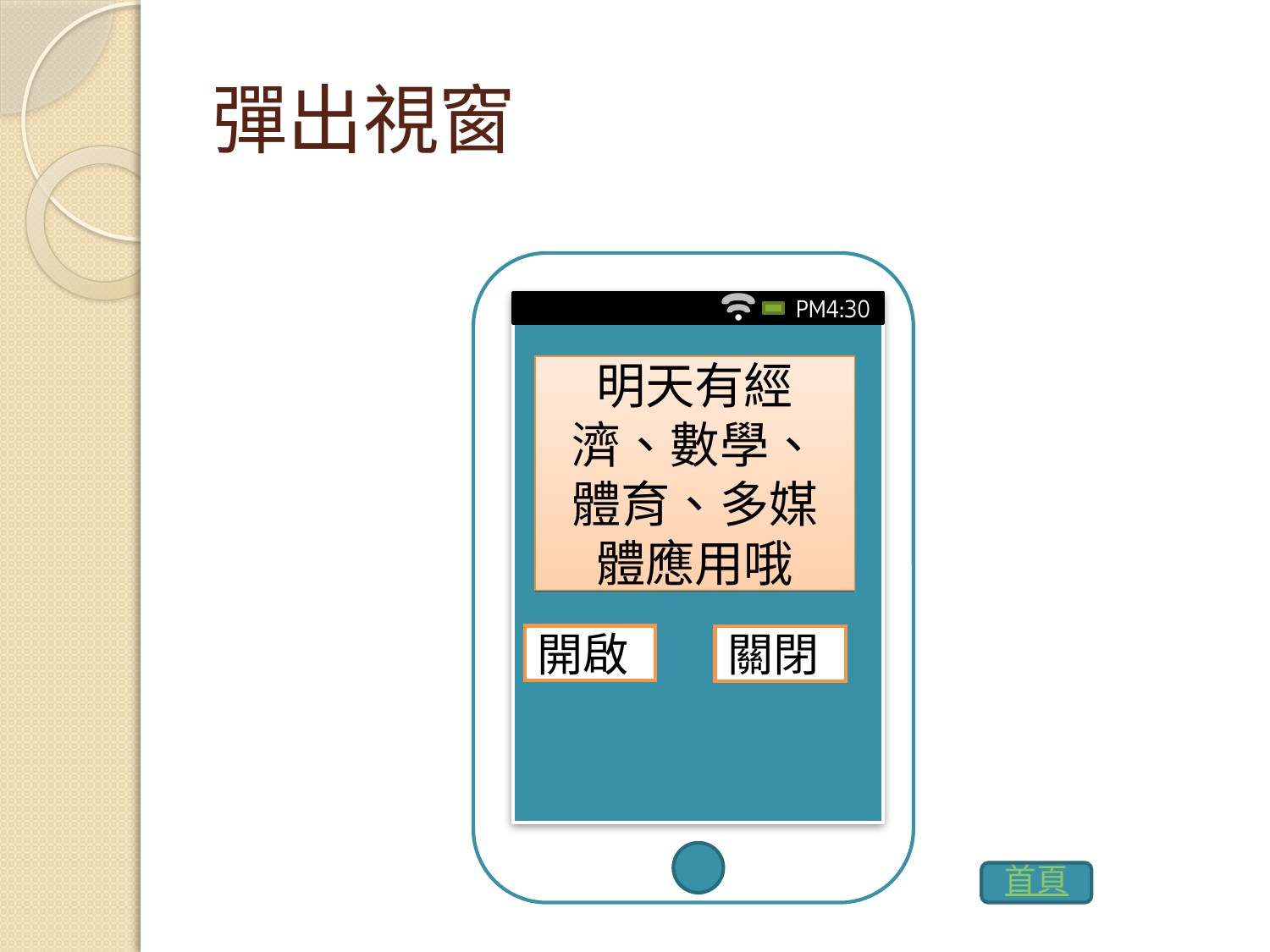

# 彈出視窗

PM4:30

明天有經濟、數學、體育、多媒體應用哦
開啟
關閉
首頁